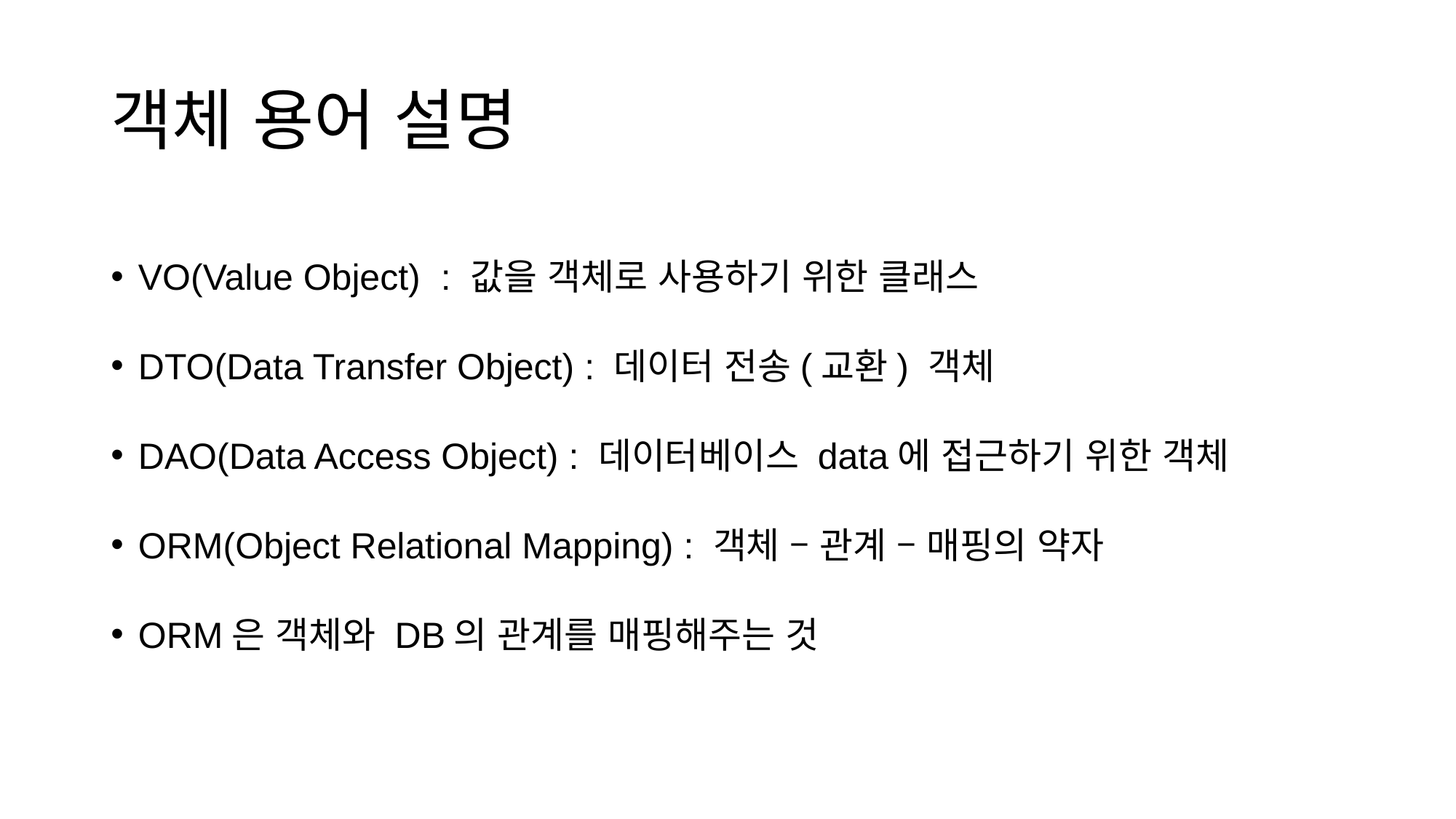

# 객체 용어 설명
VO(Value Object)  : 값을 객체로 사용하기 위한 클래스
DTO(Data Transfer Object) : 데이터 전송(교환) 객체
DAO(Data Access Object) : 데이터베이스 data에 접근하기 위한 객체
ORM(Object Relational Mapping) : 객체 – 관계 – 매핑의 약자
ORM은 객체와 DB의 관계를 매핑해주는 것